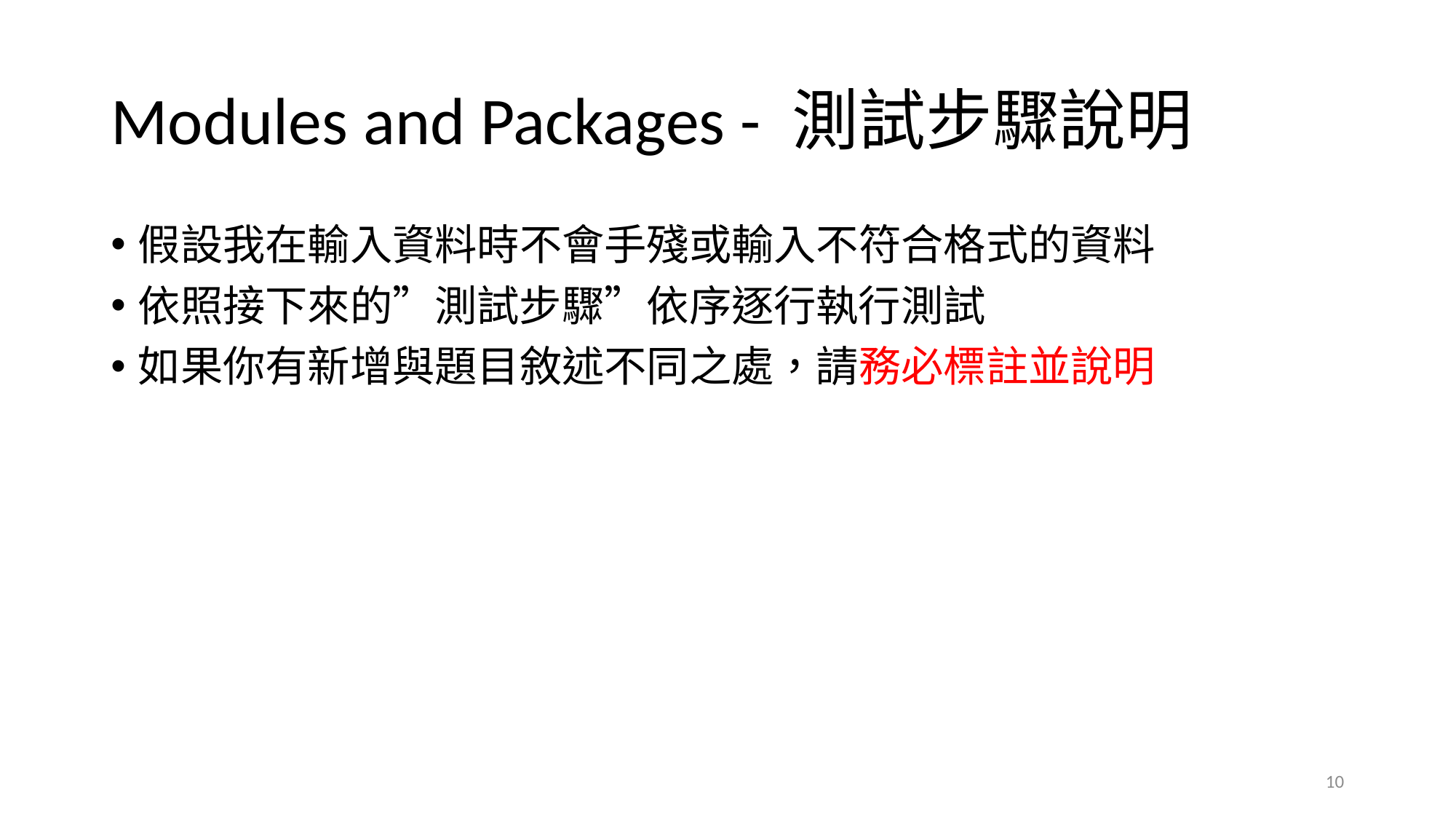

# Modules and Packages - 測試步驟說明
假設我在輸入資料時不會手殘或輸入不符合格式的資料
依照接下來的”測試步驟”依序逐行執行測試
如果你有新增與題目敘述不同之處，請務必標註並說明
10